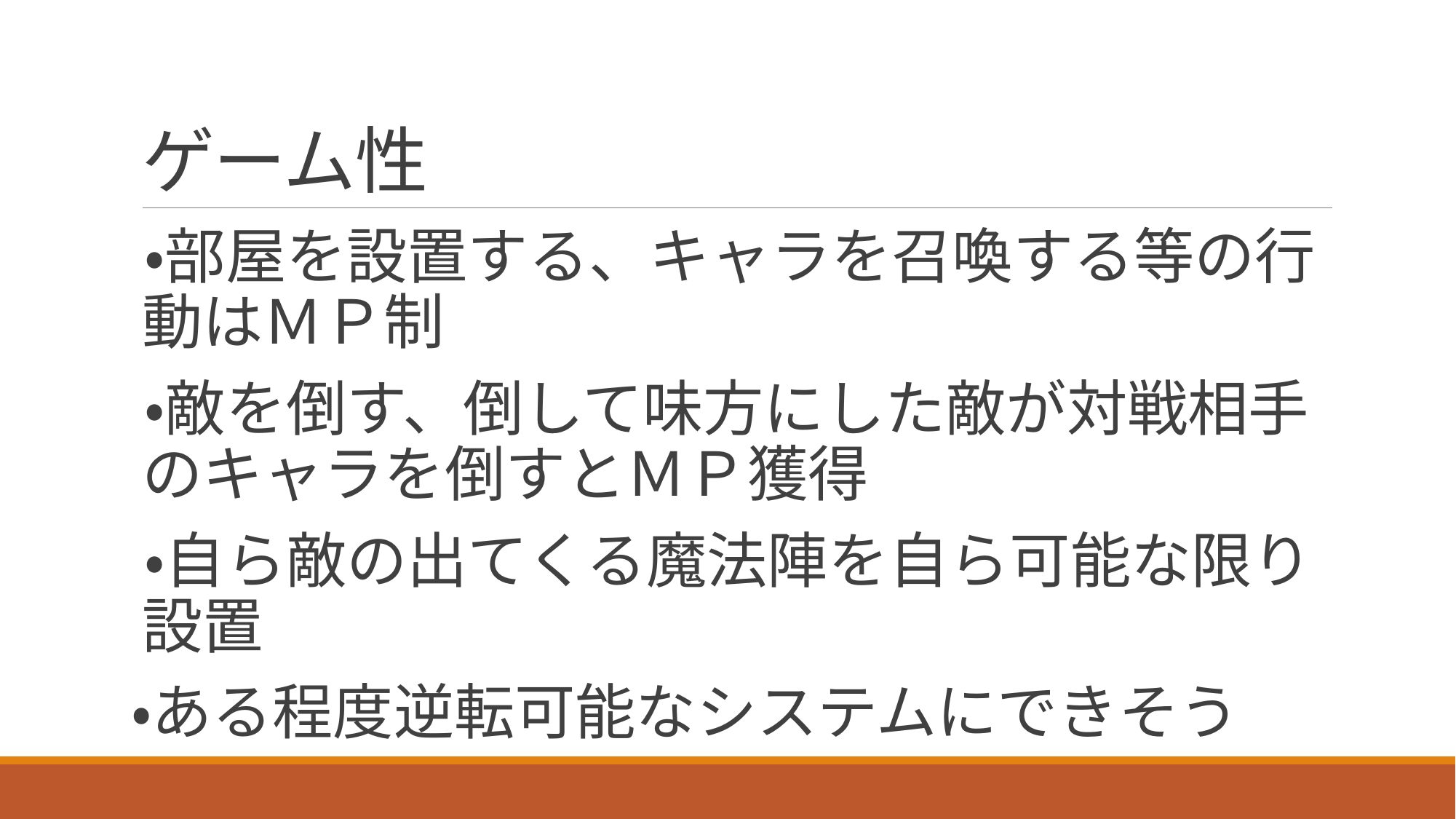

# ゲーム性
・部屋を設置する、キャラを召喚する等の行動はＭＰ制
・敵を倒す、倒して味方にした敵が対戦相手のキャラを倒すとＭＰ獲得
・自ら敵の出てくる魔法陣を自ら可能な限り設置
・ある程度逆転可能なシステムにできそう